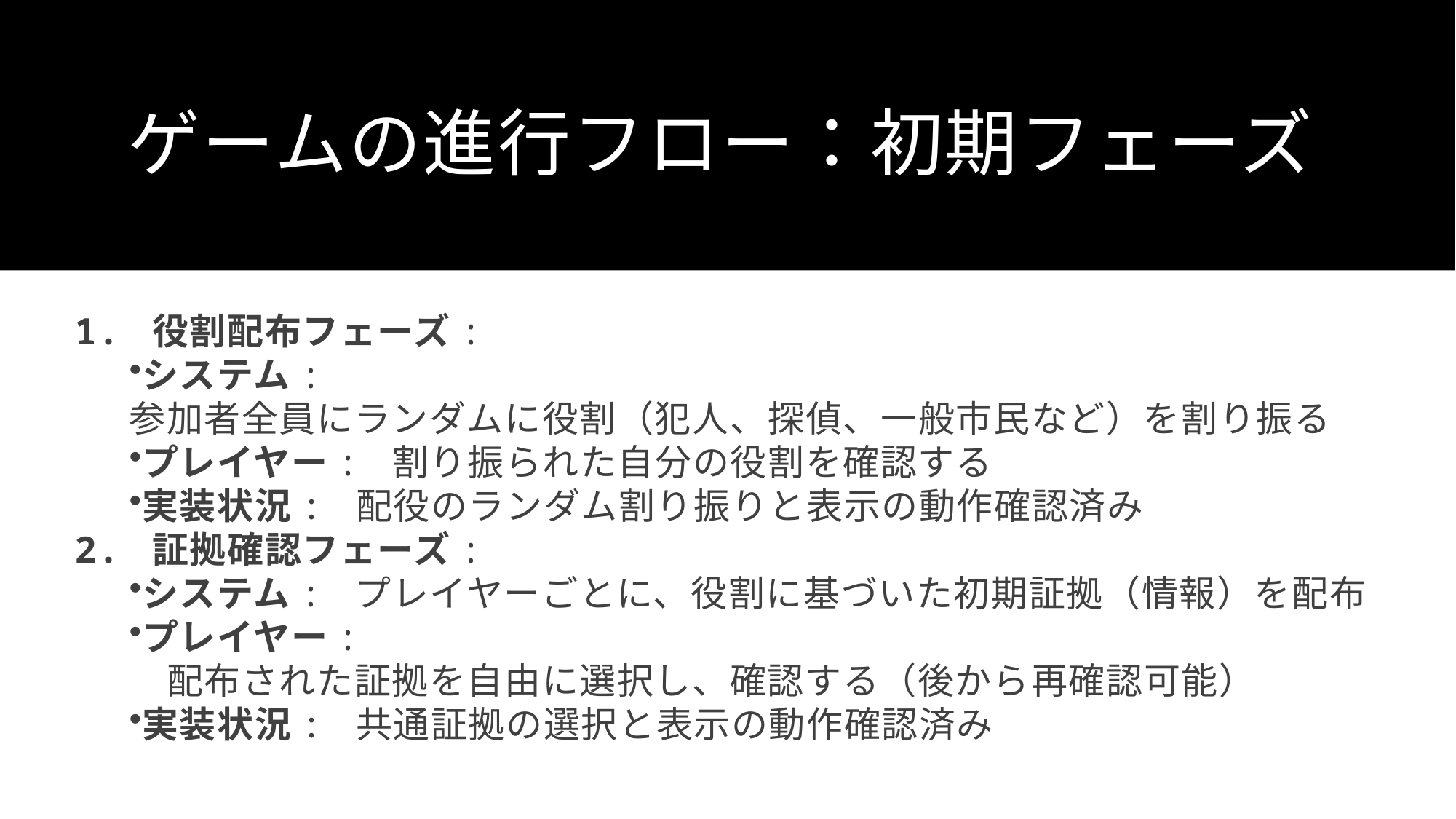

# ゲームの進行フロー：初期フェーズ
1. 役割配布フェーズ:
システム:
参加者全員にランダムに役割（犯人、探偵、一般市民など）を割り振る
プレイヤー: 割り振られた自分の役割を確認する
実装状況: 配役のランダム割り振りと表示の動作確認済み
2. 証拠確認フェーズ:
システム: プレイヤーごとに、役割に基づいた初期証拠（情報）を配布
プレイヤー:
　配布された証拠を自由に選択し、確認する（後から再確認可能）
実装状況: 共通証拠の選択と表示の動作確認済み